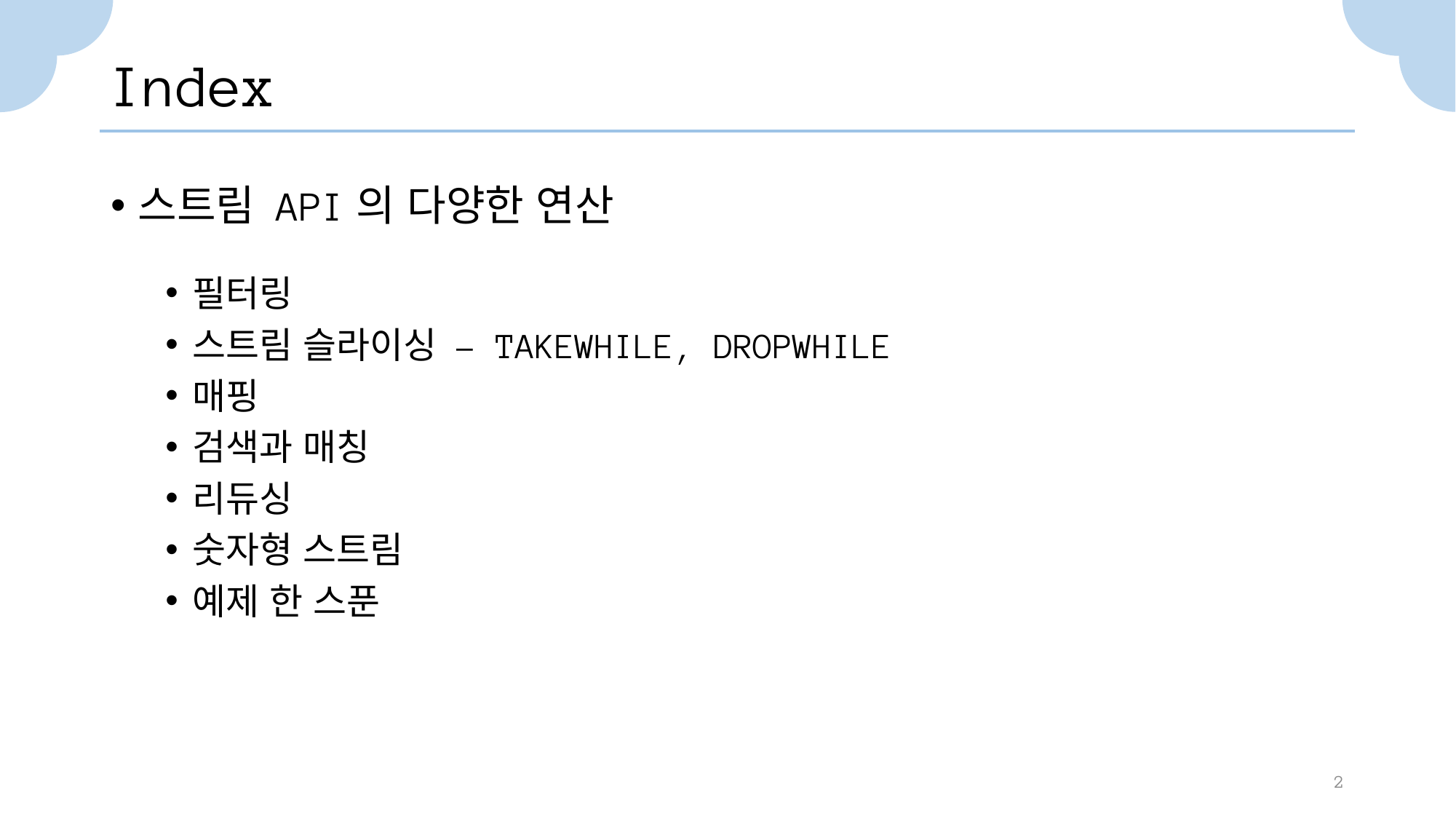

# Index
스트림 API의 다양한 연산

필터링
스트림 슬라이싱 - TAKEWHILE, DROPWHILE
매핑
검색과 매칭
리듀싱
숫자형 스트림
예제 한 스푼
2